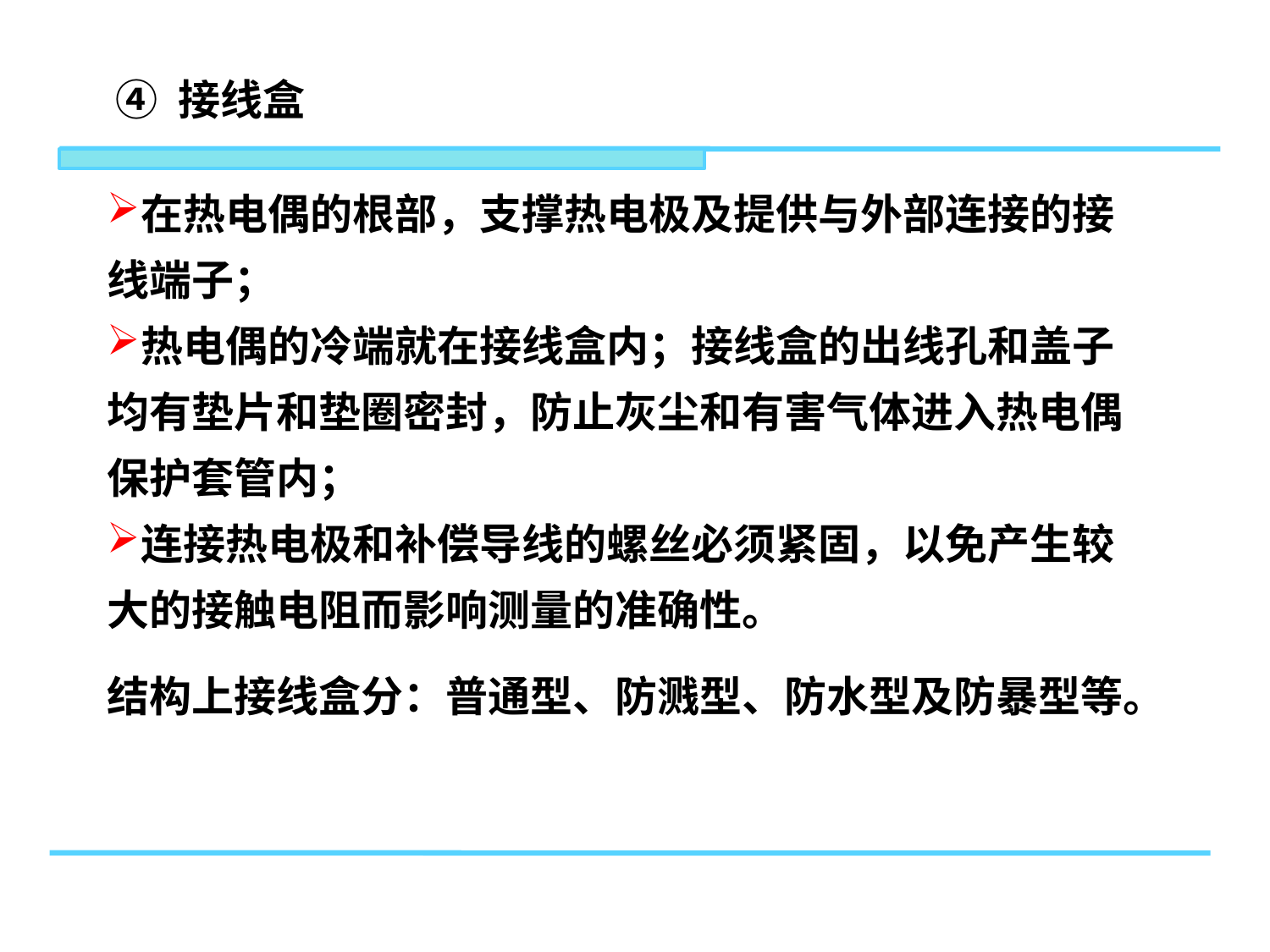

④ 接线盒
在热电偶的根部，支撑热电极及提供与外部连接的接线端子；
热电偶的冷端就在接线盒内；接线盒的出线孔和盖子均有垫片和垫圈密封，防止灰尘和有害气体进入热电偶保护套管内；
连接热电极和补偿导线的螺丝必须紧固，以免产生较大的接触电阻而影响测量的准确性。
结构上接线盒分：普通型、防溅型、防水型及防暴型等。